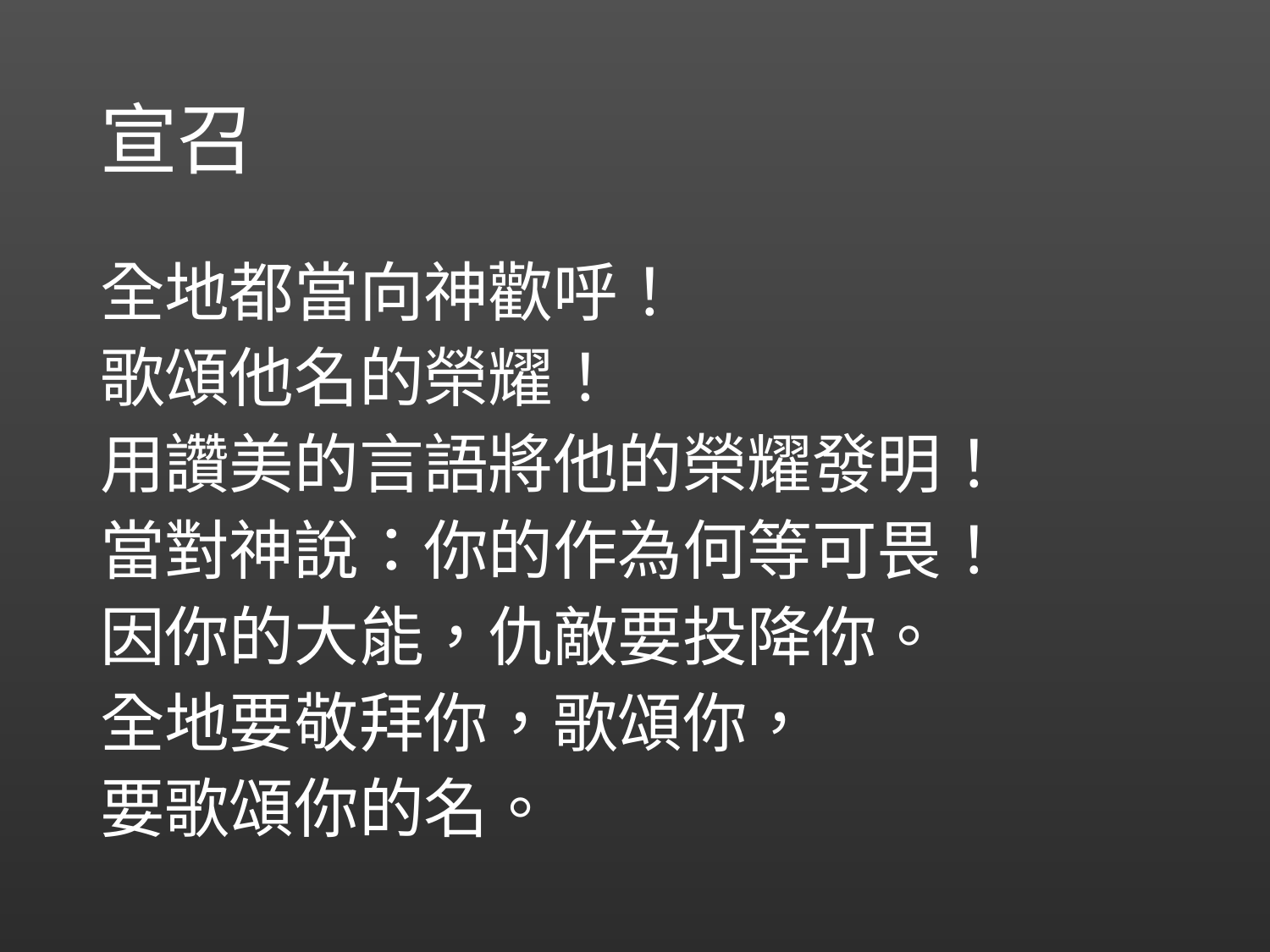

# 宣召
全地都當向神歡呼！
歌頌他名的榮耀！
用讚美的言語將他的榮耀發明！
當對神說：你的作為何等可畏！
因你的大能，仇敵要投降你。
全地要敬拜你，歌頌你，
要歌頌你的名。